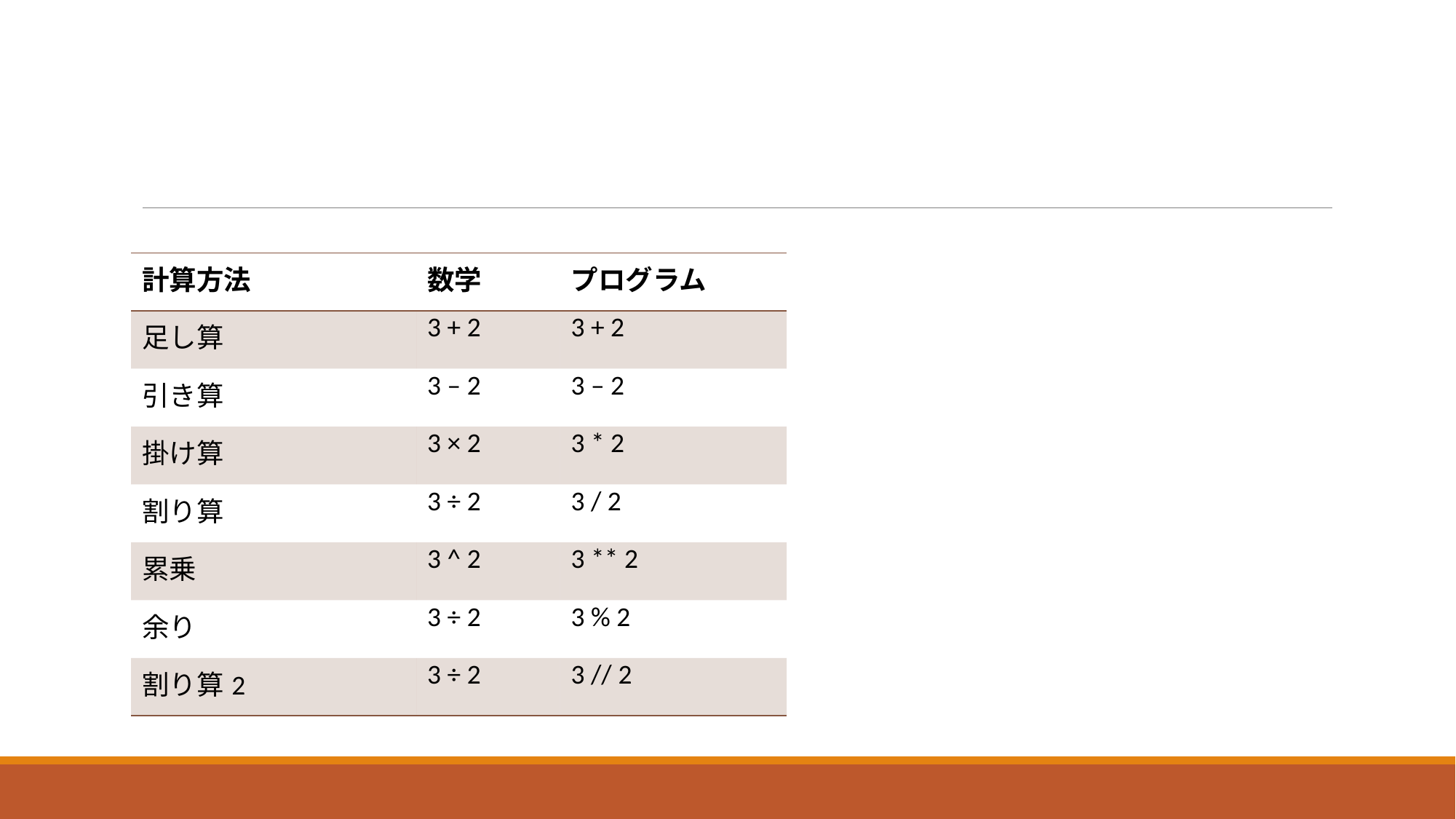

#
| 計算方法 | 数学 | プログラム |
| --- | --- | --- |
| 足し算 | 3 + 2 | 3 + 2 |
| 引き算 | 3 – 2 | 3 – 2 |
| 掛け算 | 3 × 2 | 3 \* 2 |
| 割り算 | 3 ÷ 2 | 3 / 2 |
| 累乗 | 3 ^ 2 | 3 \*\* 2 |
| 余り | 3 ÷ 2 | 3 % 2 |
| 割り算2 | 3 ÷ 2 | 3 // 2 |